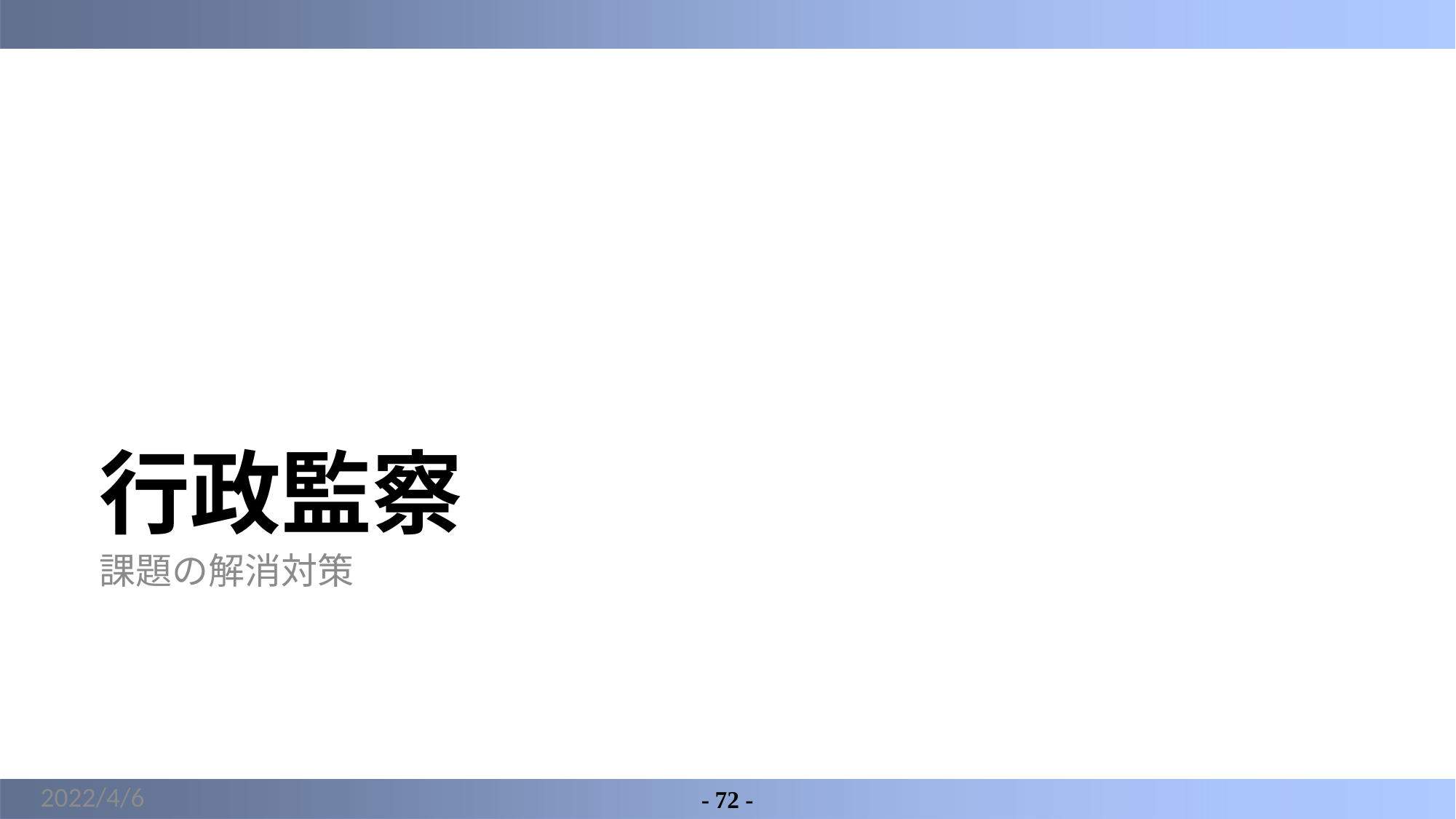

# 行政監察
課題の解消対策
2022/4/6
- 72 -